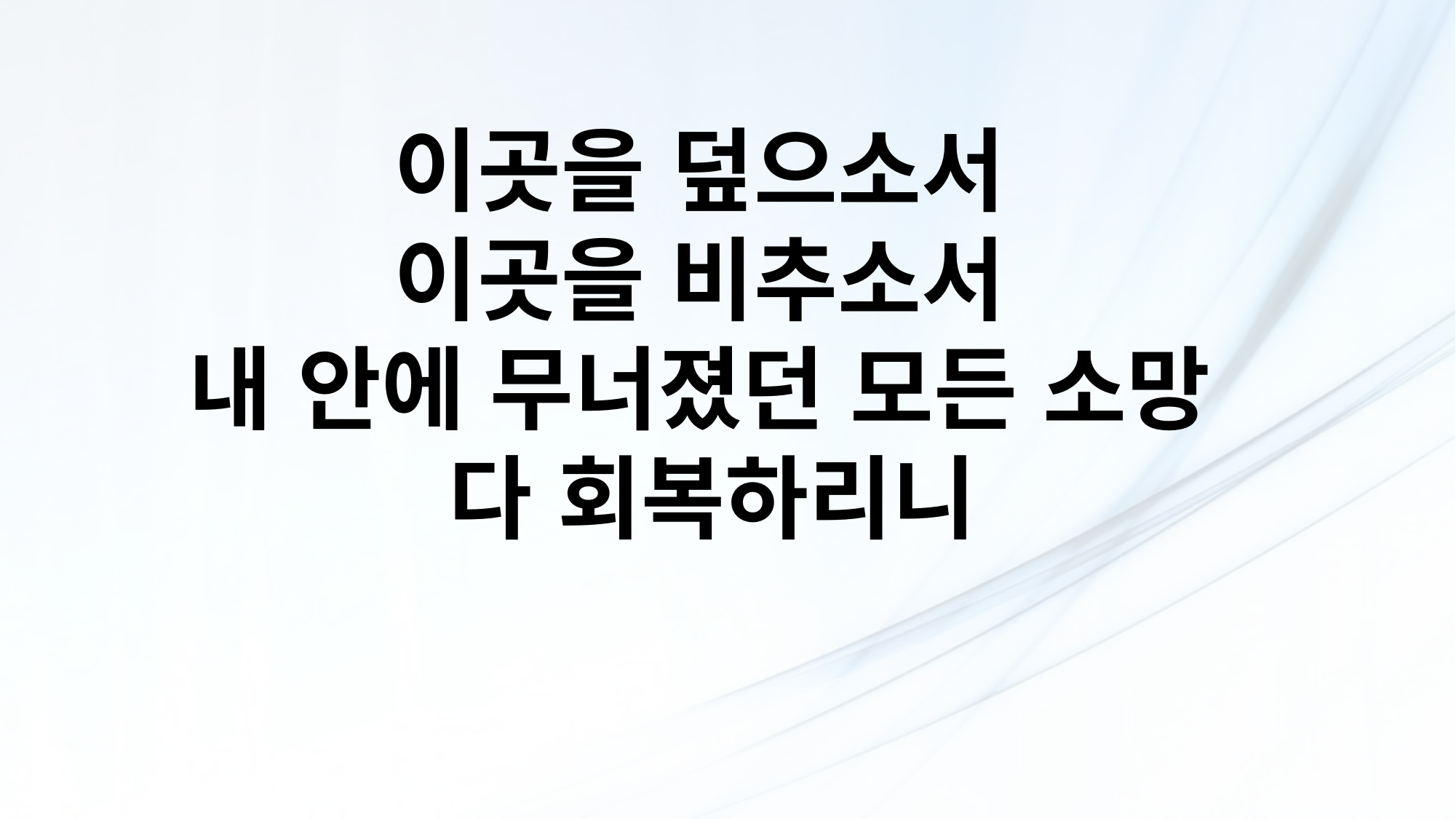

이곳을 덮으소서
이곳을 비추소서
내 안에 무너졌던 모든 소망
다 회복하리니